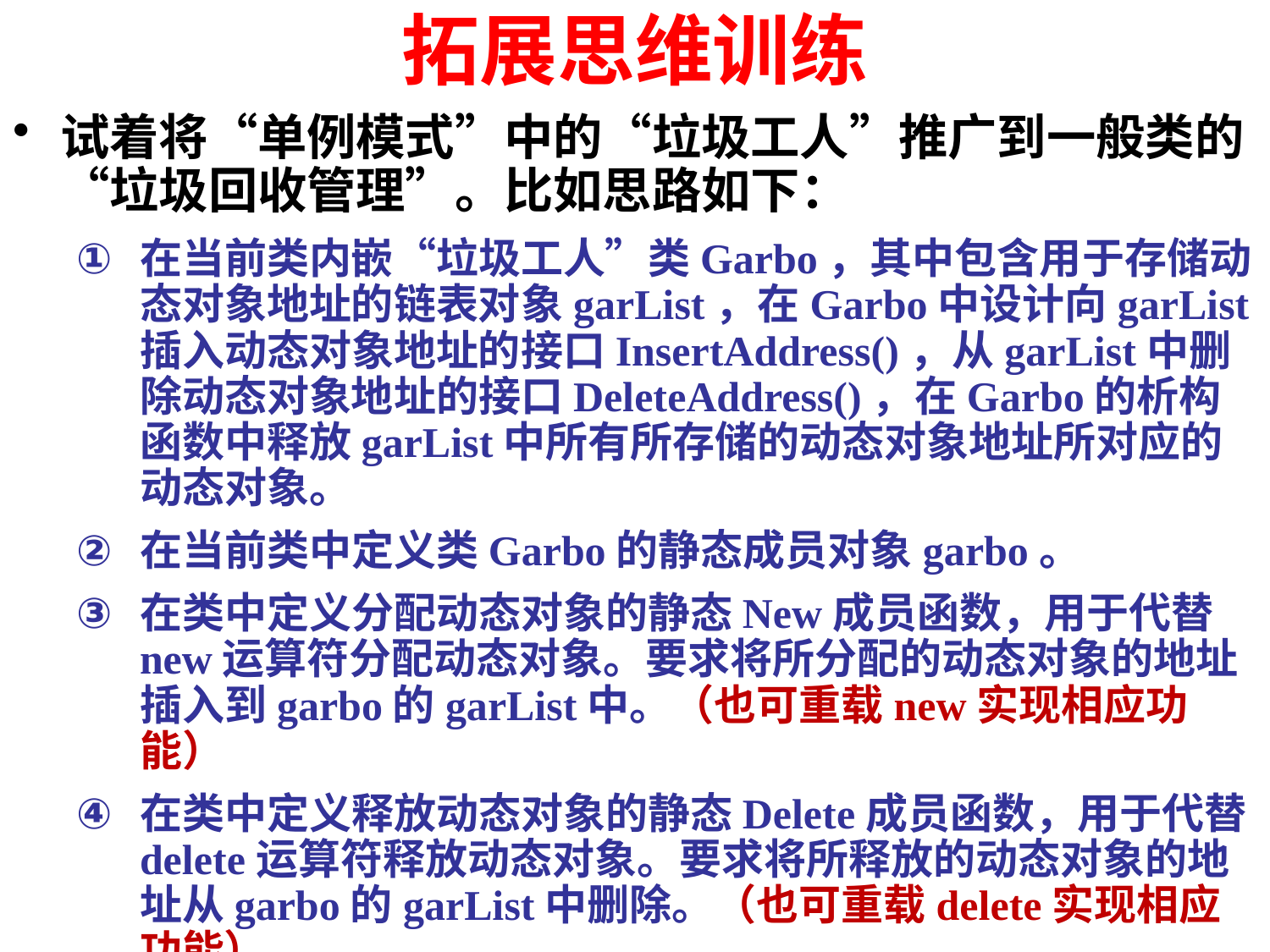

# 拓展思维训练
试着将“单例模式”中的“垃圾工人”推广到一般类的“垃圾回收管理”。比如思路如下：
在当前类内嵌“垃圾工人”类Garbo，其中包含用于存储动态对象地址的链表对象garList，在Garbo中设计向garList插入动态对象地址的接口InsertAddress()，从garList中删除动态对象地址的接口DeleteAddress()，在Garbo的析构函数中释放garList中所有所存储的动态对象地址所对应的动态对象。
在当前类中定义类Garbo的静态成员对象garbo。
在类中定义分配动态对象的静态New成员函数，用于代替new运算符分配动态对象。要求将所分配的动态对象的地址插入到garbo的garList中。（也可重载new实现相应功能）
在类中定义释放动态对象的静态Delete成员函数，用于代替delete运算符释放动态对象。要求将所释放的动态对象的地址从garbo的garList中删除。（也可重载delete实现相应功能）